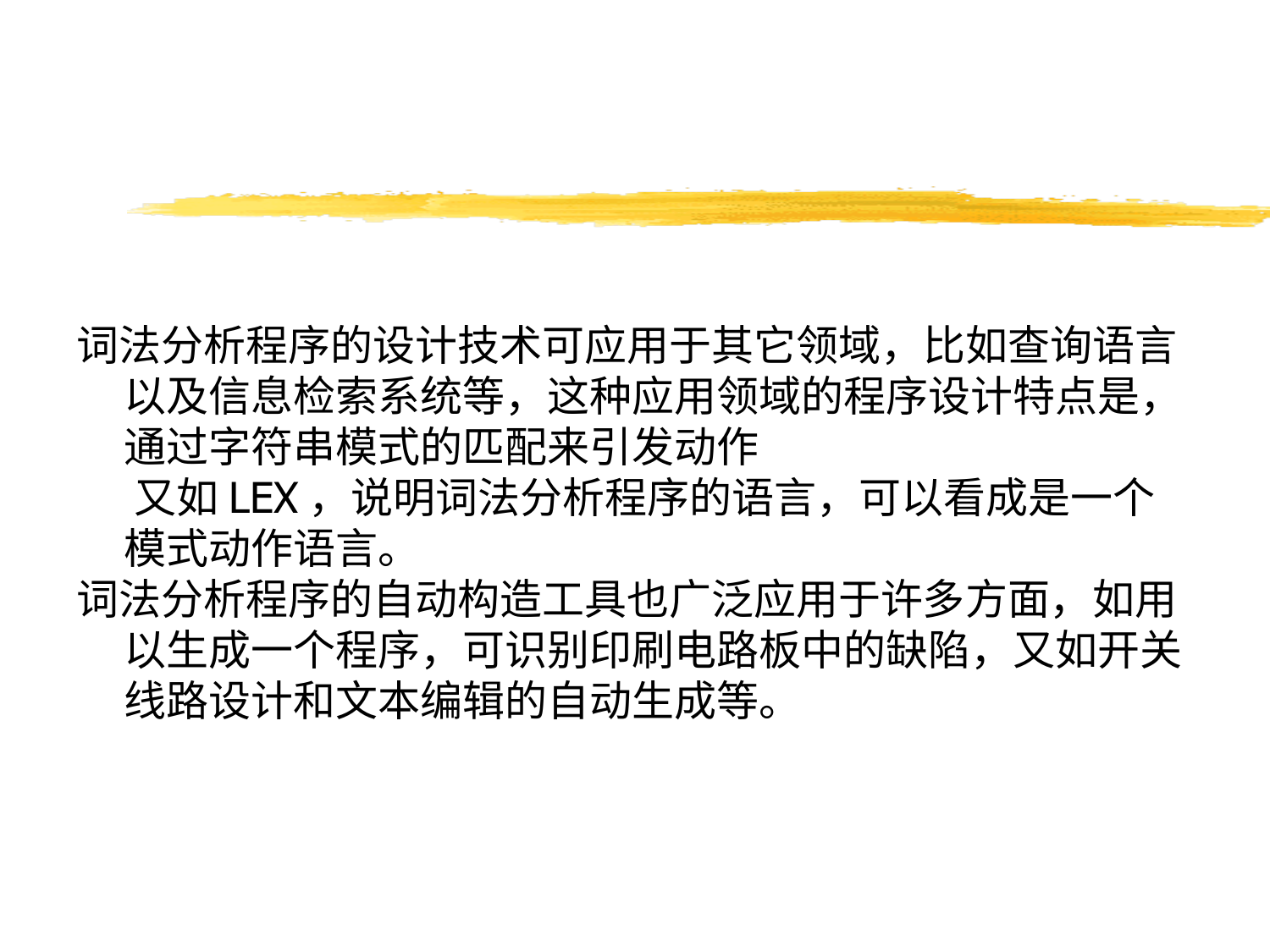

#

词法分析程序的设计技术可应用于其它领域，比如查询语言以及信息检索系统等，这种应用领域的程序设计特点是，通过字符串模式的匹配来引发动作
     又如LEX，说明词法分析程序的语言，可以看成是一个模式动作语言。
词法分析程序的自动构造工具也广泛应用于许多方面，如用以生成一个程序，可识别印刷电路板中的缺陷，又如开关线路设计和文本编辑的自动生成等。